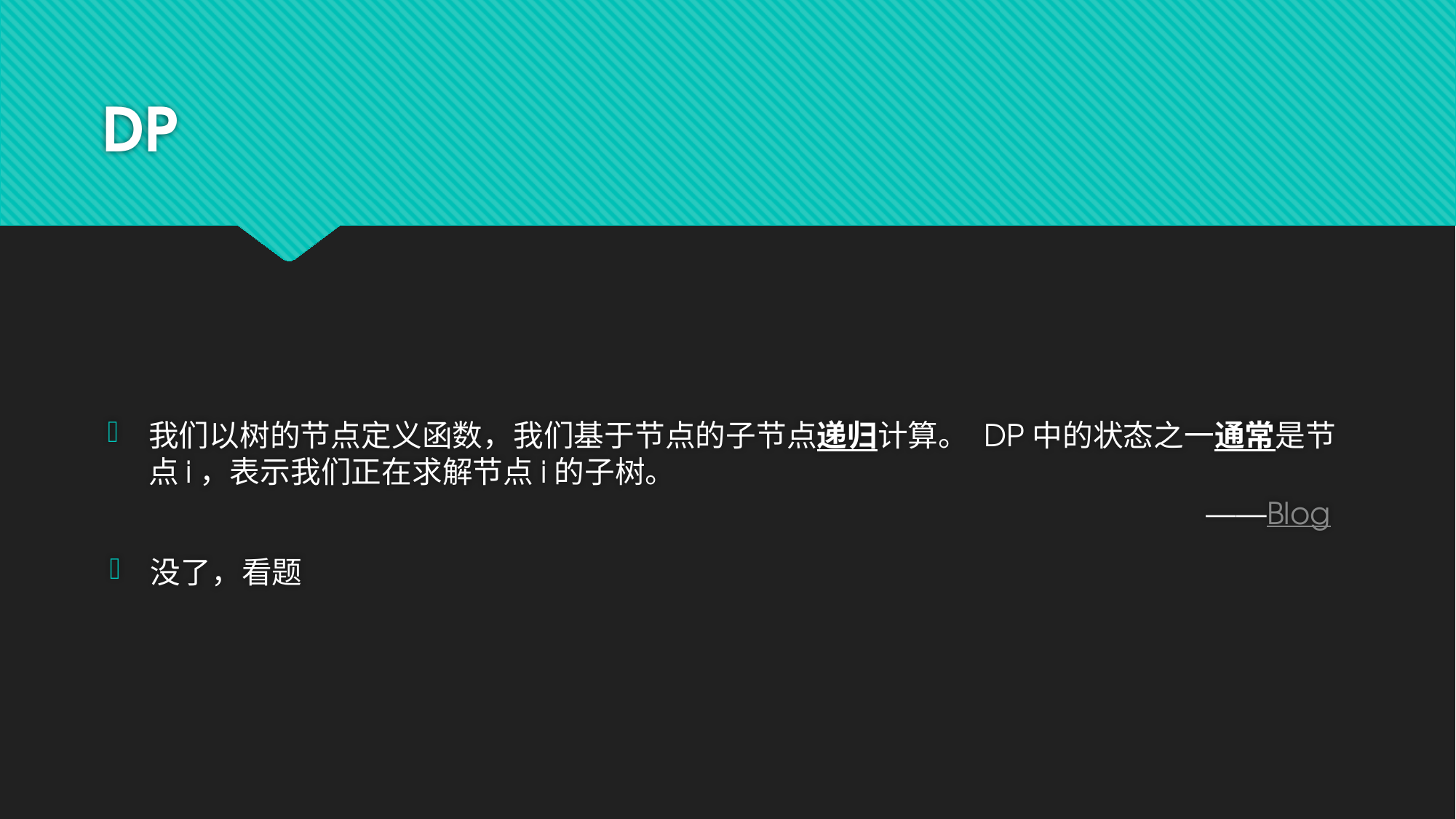

# DP
我们以树的节点定义函数，我们基于节点的子节点递归计算。 DP中的状态之一通常是节点i，表示我们正在求解节点i的子树。
——Blog
没了，看题